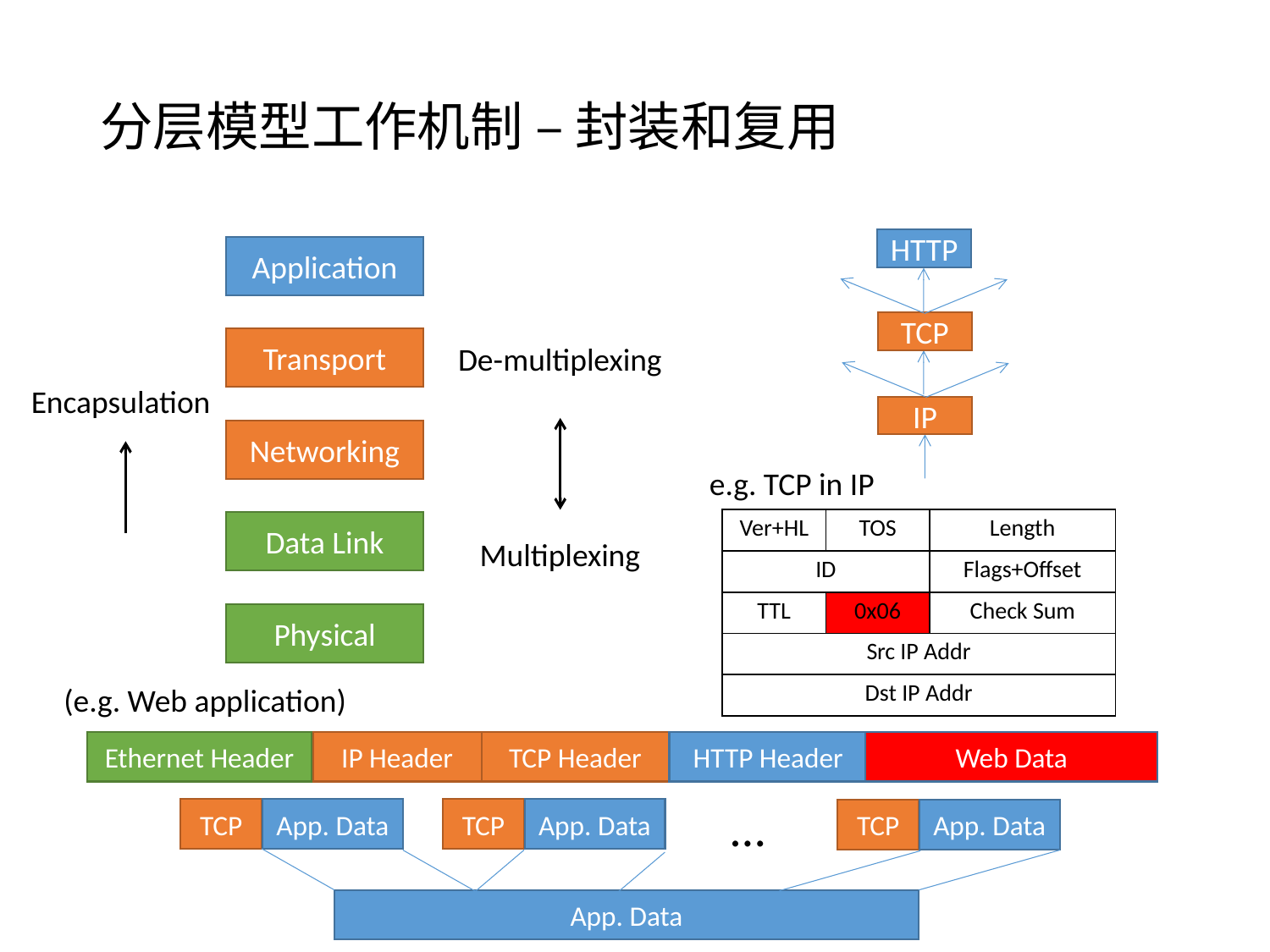

# 分层模型工作机制 – 封装和复用
HTTP
TCP
IP
Application
Transport
Networking
Data Link
Physical
De-multiplexing
Multiplexing
Encapsulation
e.g. TCP in IP
| Ver+HL | TOS | Length |
| --- | --- | --- |
| ID |  | Flags+Offset |
| TTL | 0x06 | Check Sum |
| Src IP Addr |  |  |
| Dst IP Addr |  |  |
(e.g. Web application)
Ethernet Header
IP Header
TCP Header
HTTP Header
Web Data
…
TCP
App. Data
TCP
App. Data
TCP
App. Data
App. Data

12